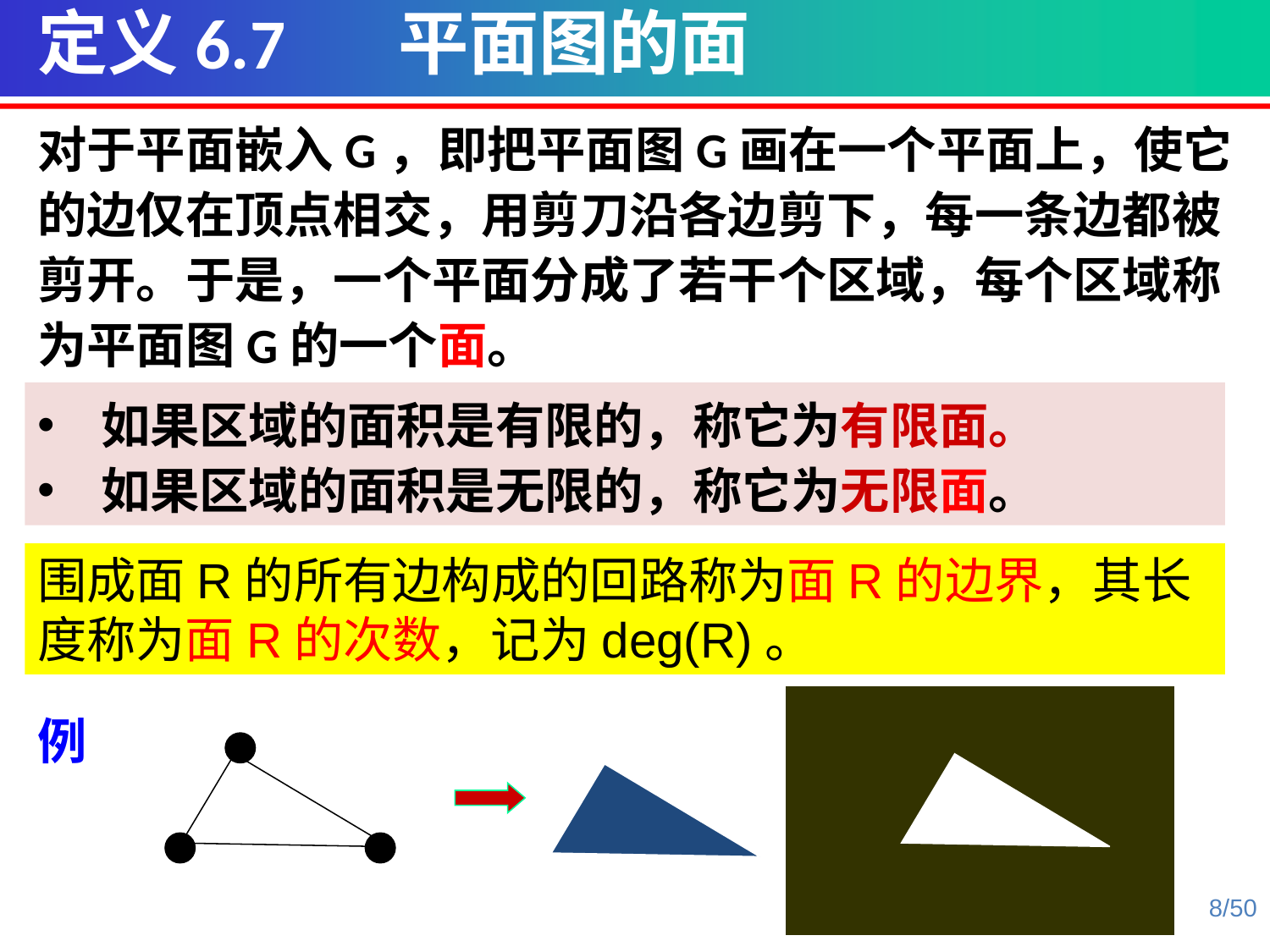

定义6.7      平面图的面
对于平面嵌入G，即把平面图G画在一个平面上，使它的边仅在顶点相交，用剪刀沿各边剪下，每一条边都被剪开。于是，一个平面分成了若干个区域，每个区域称为平面图G的一个面。
如果区域的面积是有限的，称它为有限面。
如果区域的面积是无限的，称它为无限面。
围成面R的所有边构成的回路称为面R的边界，其长度称为面R的次数，记为deg(R)。

例

8/50